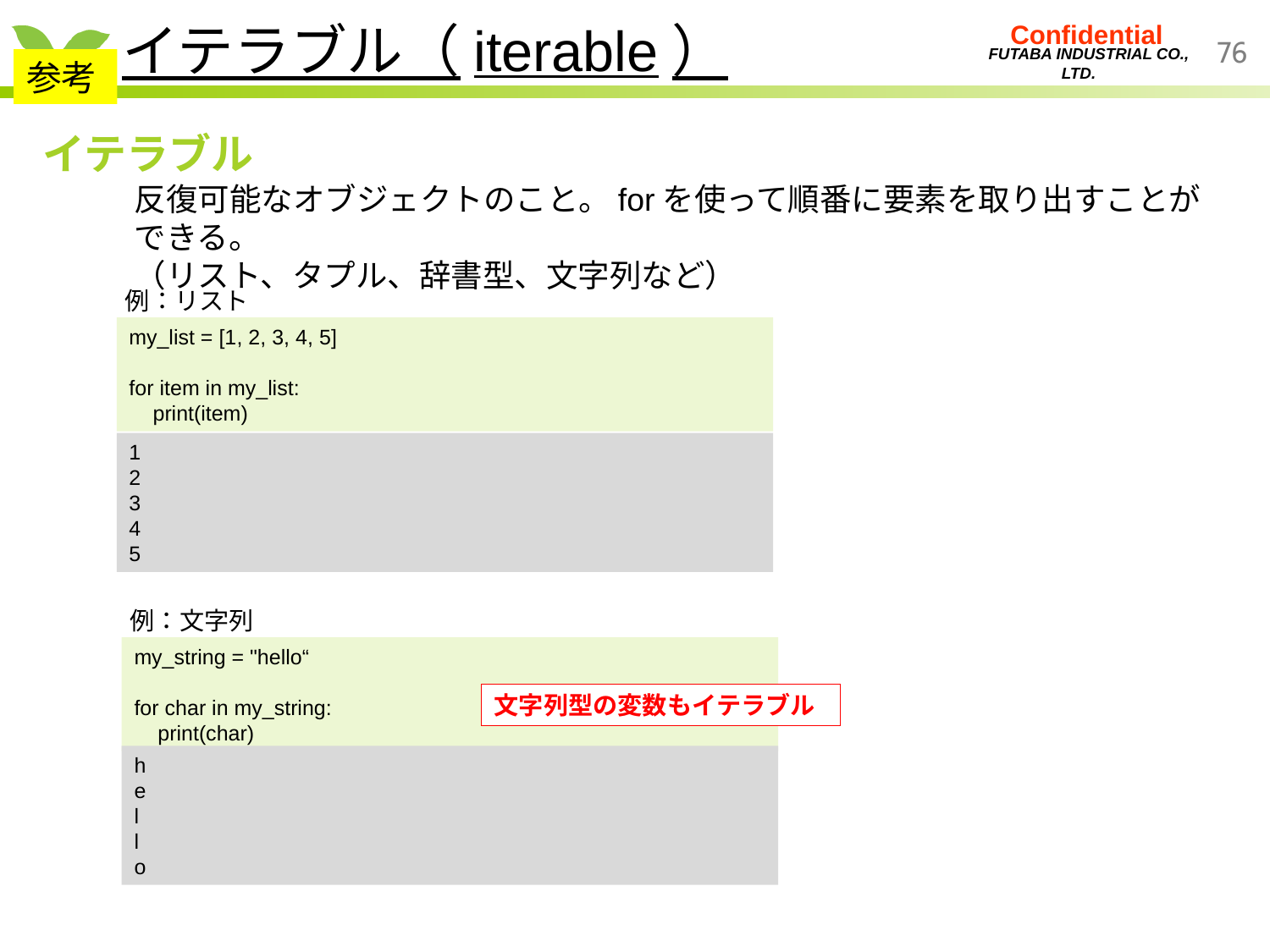

イテラブル（iterable）
参考
イテラブル
反復可能なオブジェクトのこと。forを使って順番に要素を取り出すことができる。
（リスト、タプル、辞書型、文字列など）
例：リスト
my_list = [1, 2, 3, 4, 5]

for item in my_list:
    print(item)
1
2
3
4
5
例：文字列
my_string = "hello“

for char in my_string:
    print(char)
文字列型の変数もイテラブル
h
e
l
l
o